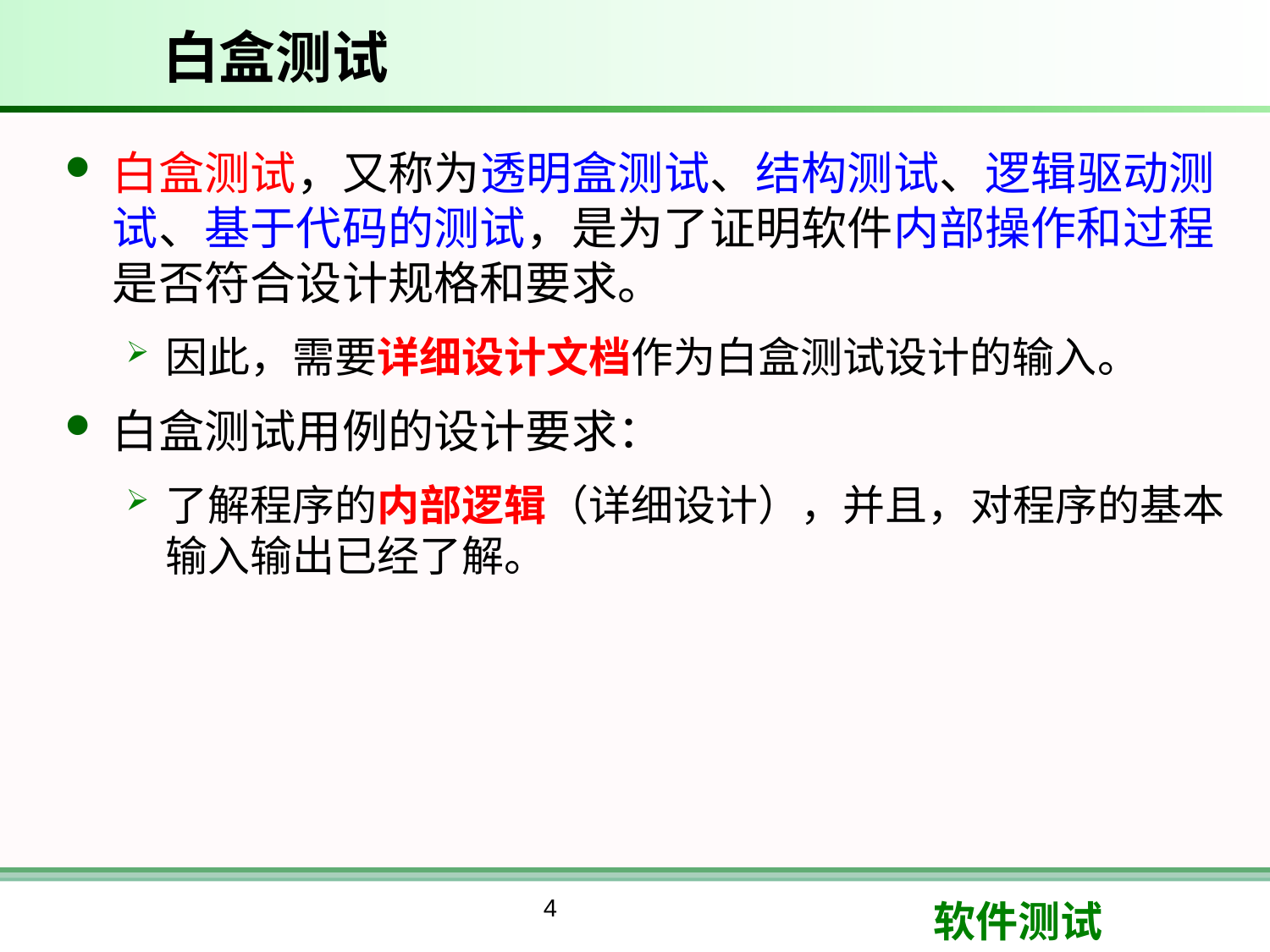

# 白盒测试
白盒测试，又称为透明盒测试、结构测试、逻辑驱动测试、基于代码的测试，是为了证明软件内部操作和过程是否符合设计规格和要求。
因此，需要详细设计文档作为白盒测试设计的输入。
白盒测试用例的设计要求：
了解程序的内部逻辑（详细设计），并且，对程序的基本输入输出已经了解。

4